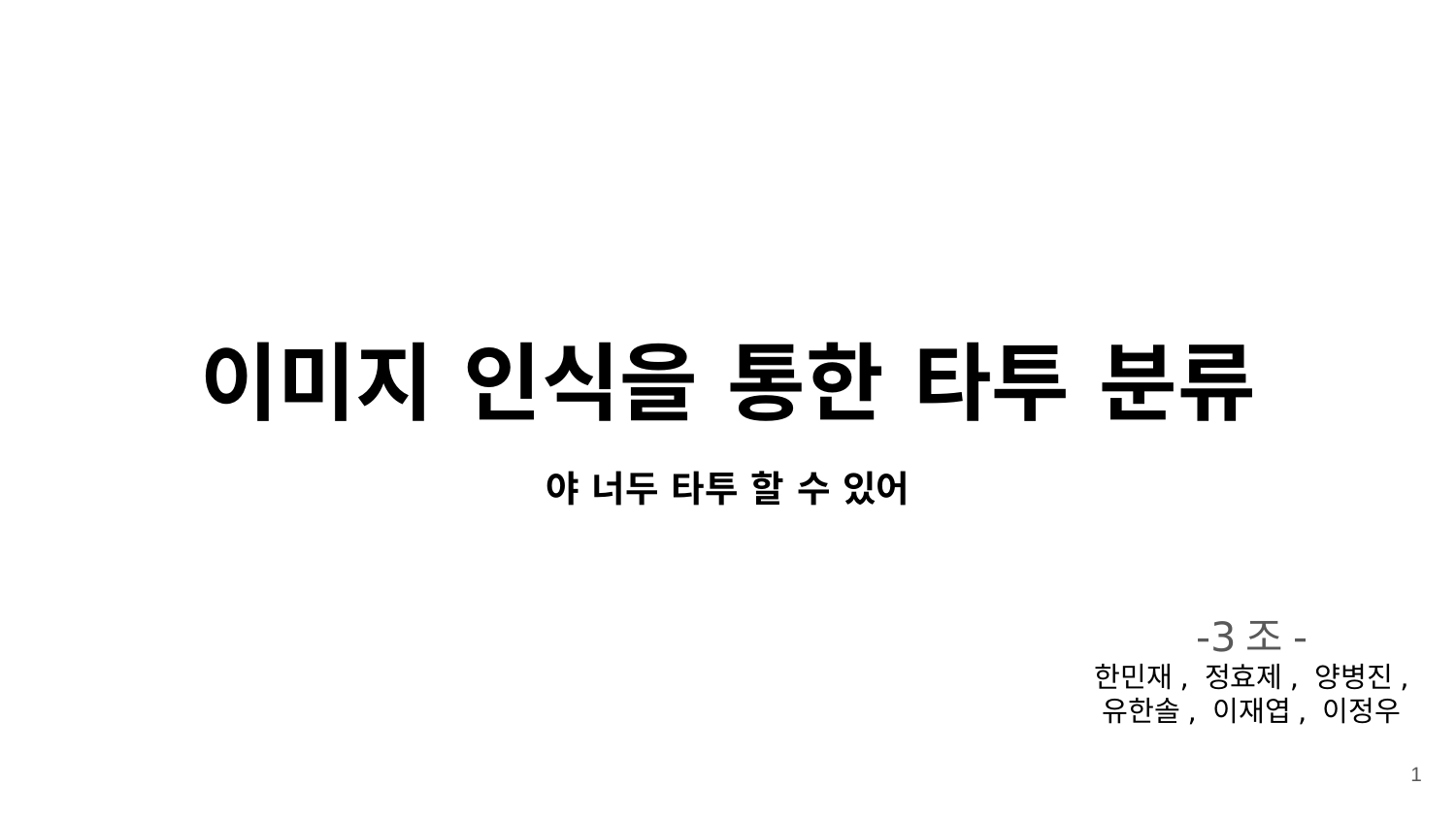

# 이미지 인식을 통한 타투 분류
야 너두 타투 할 수 있어

-3조-
한민재, 정효제, 양병진,
유한솔, 이재엽, 이정우
1